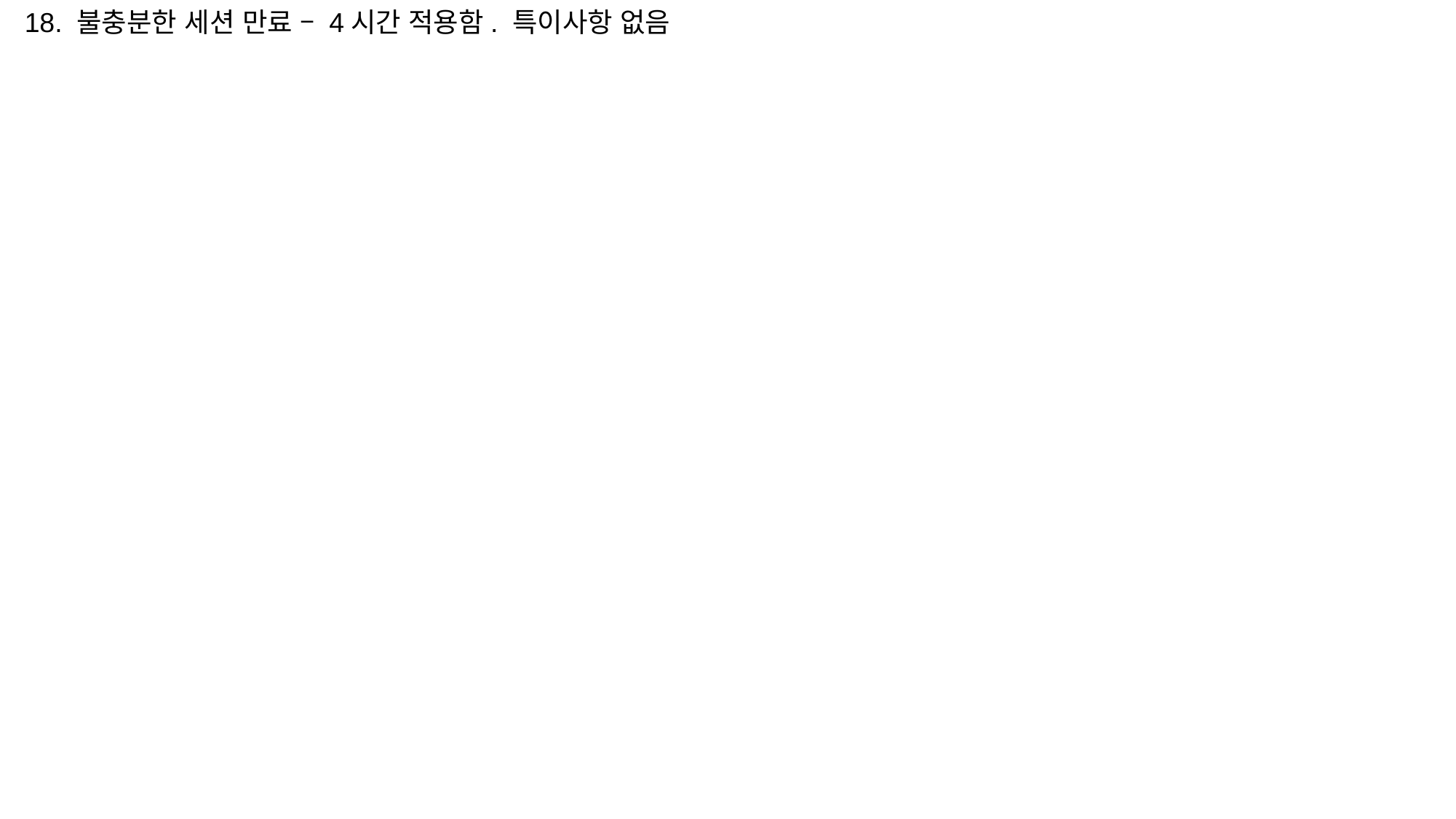

18. 불충분한 세션 만료 – 4시간 적용함. 특이사항 없음